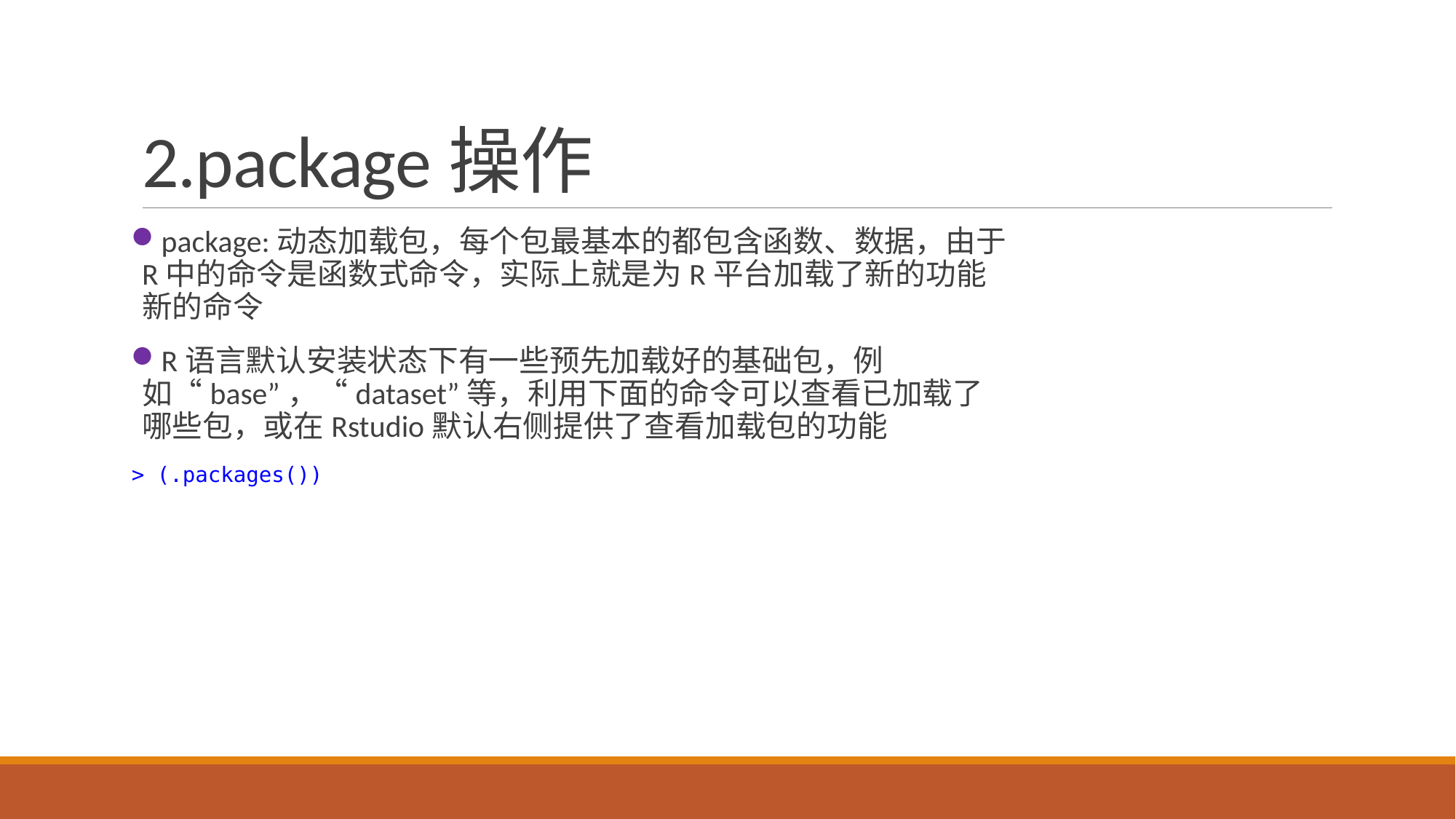

# 2.package操作
package:动态加载包，每个包最基本的都包含函数、数据，由于R中的命令是函数式命令，实际上就是为R平台加载了新的功能新的命令
R语言默认安装状态下有一些预先加载好的基础包，例如“base”，“dataset”等，利用下面的命令可以查看已加载了哪些包，或在Rstudio默认右侧提供了查看加载包的功能

> (.packages())